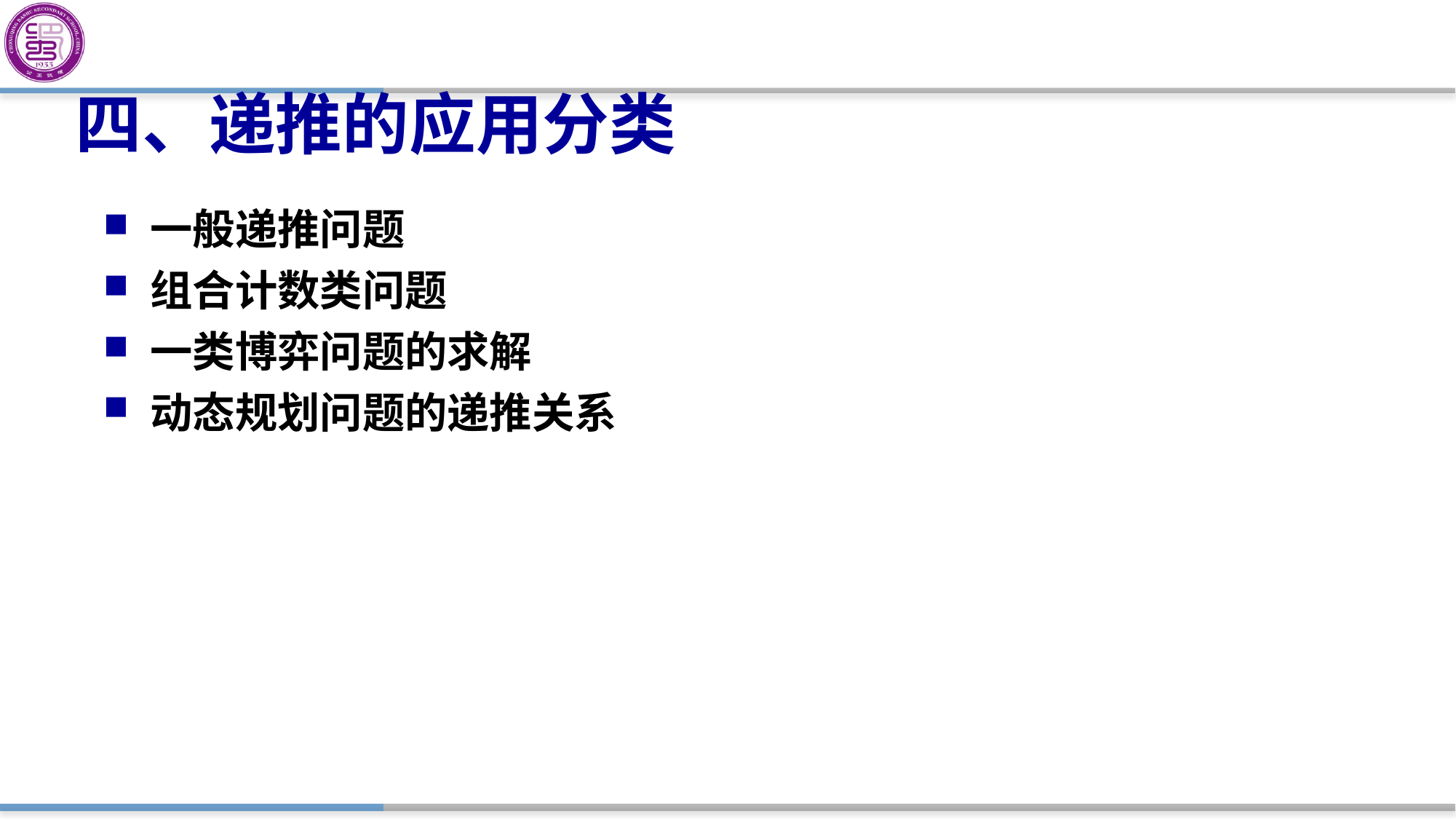

四、递推的应用分类
 一般递推问题
 组合计数类问题
 一类博弈问题的求解
 动态规划问题的递推关系